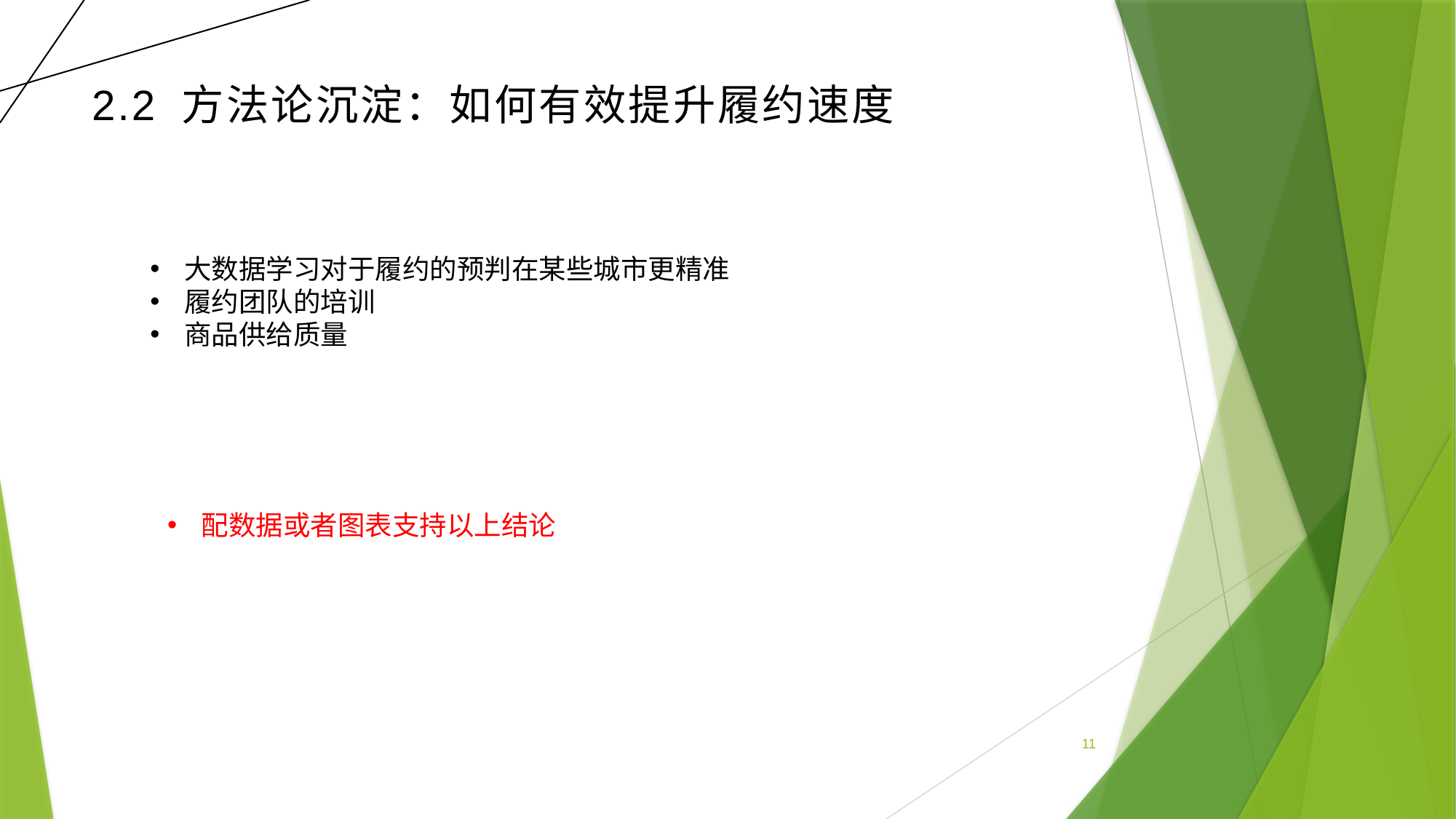

# 2.2 方法论沉淀：如何有效提升履约速度
大数据学习对于履约的预判在某些城市更精准
履约团队的培训
商品供给质量
配数据或者图表支持以上结论
11